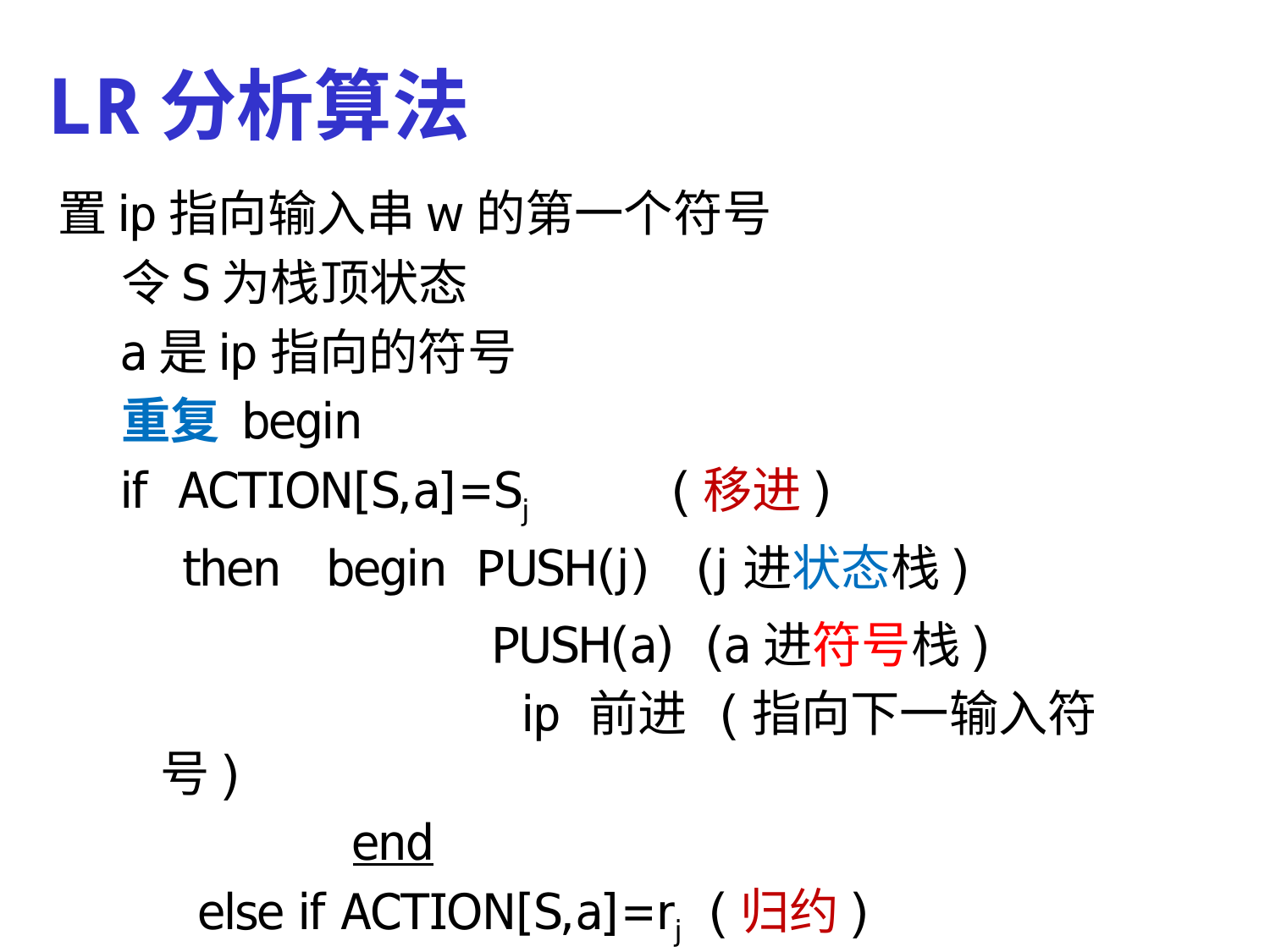

# LR分析算法
置ip指向输入串w的第一个符号
令S为栈顶状态
a是ip指向的符号
重复 begin
if  ACTION[S,a]=Sj                (移进)
       then   begin  PUSH(j)   (j进状态栈)
                        PUSH(a)  (a进符号栈)
                          ip 前进  (指向下一输入符号)
               end
     else if ACTION[S,a]=rj   (归约)